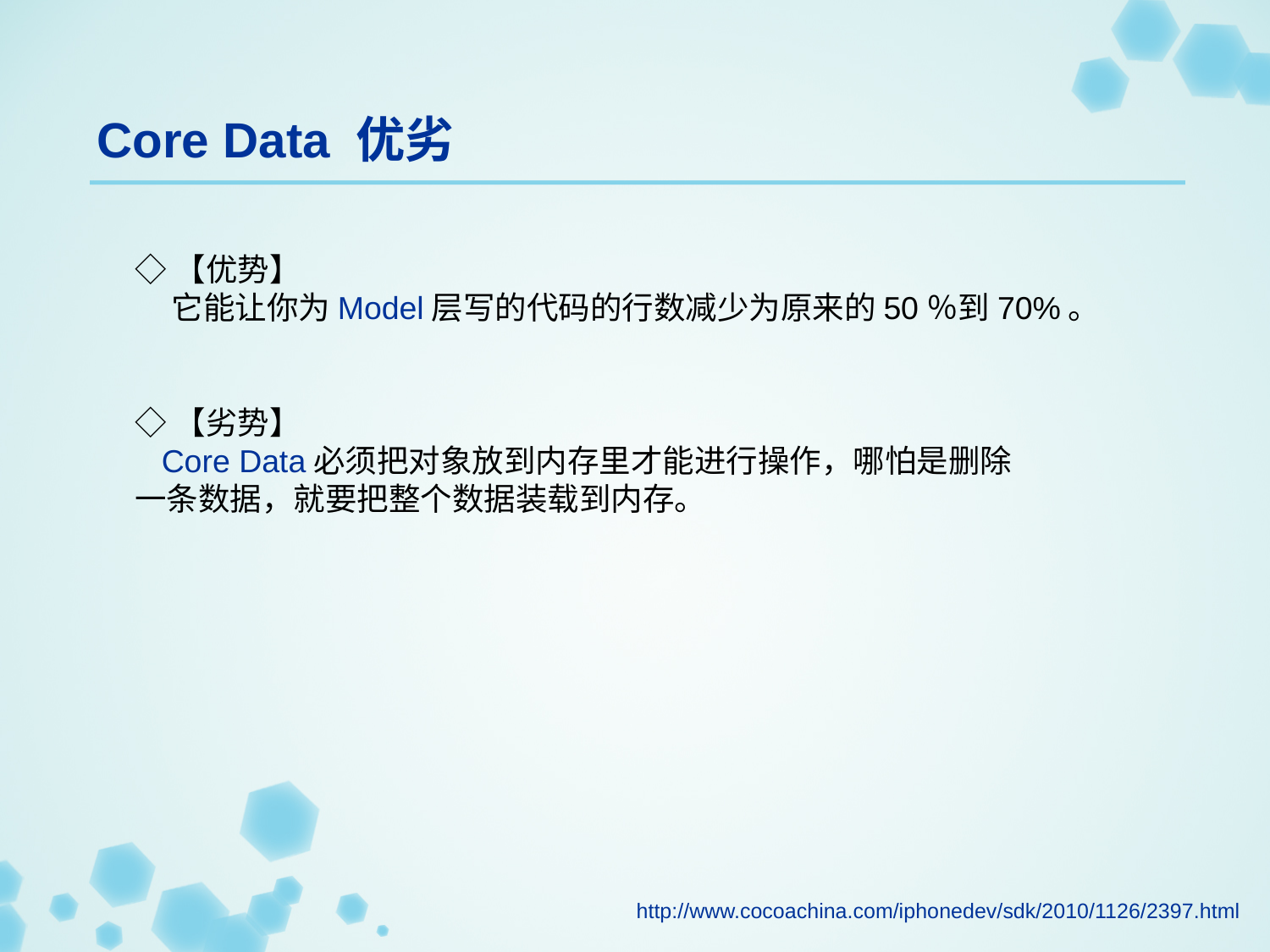

Core Data 优劣
◇【优势】
    它能让你为Model层写的代码的行数减少为原来的50％到70%。

◇【劣势】
   Core Data必须把对象放到内存里才能进行操作，哪怕是删除一条数据，就要把整个数据装载到内存。
http://www.cocoachina.com/iphonedev/sdk/2010/1126/2397.html